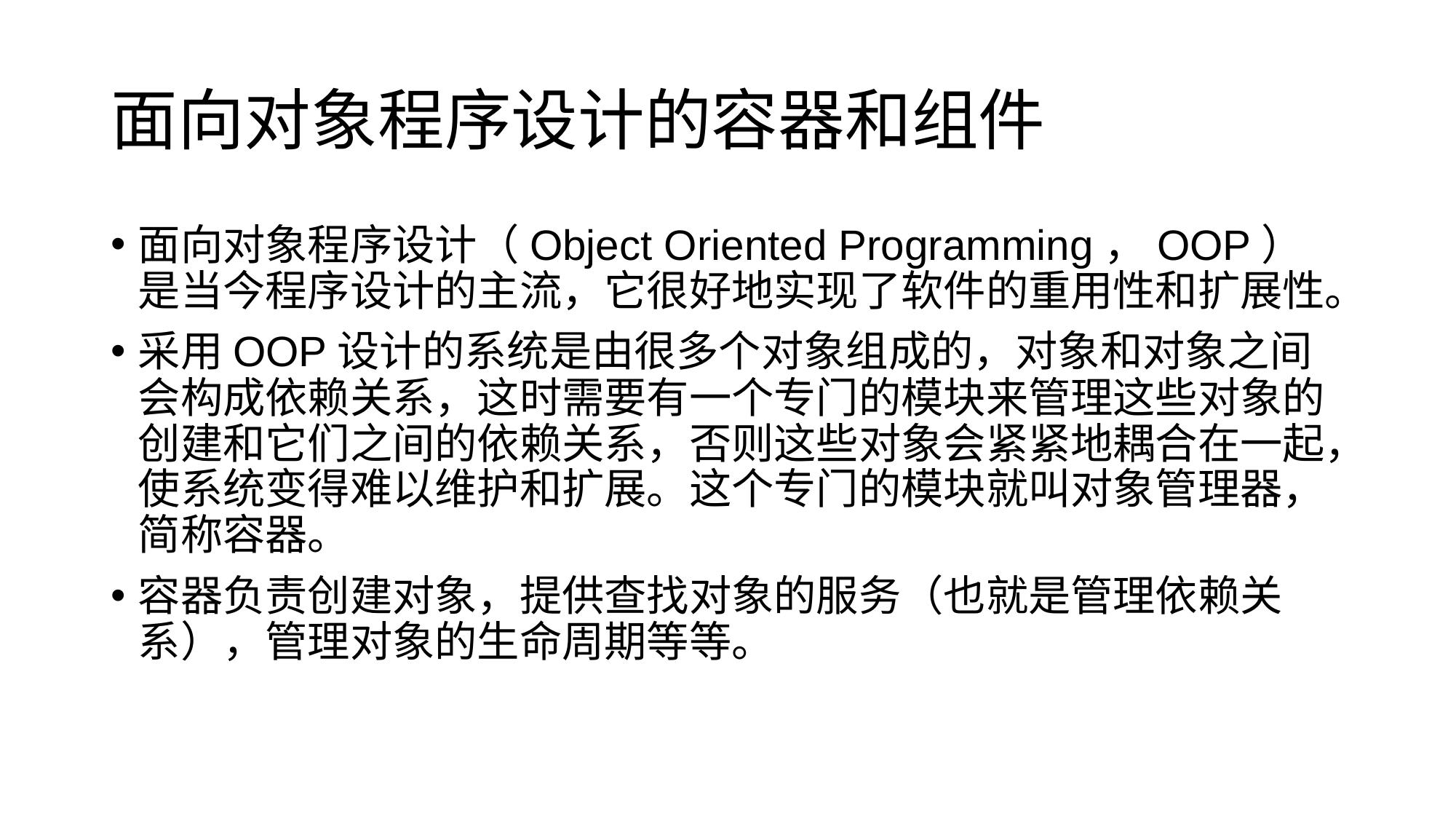

# 面向对象程序设计的容器和组件
面向对象程序设计（Object Oriented Programming，OOP）是当今程序设计的主流，它很好地实现了软件的重用性和扩展性。
采用OOP设计的系统是由很多个对象组成的，对象和对象之间会构成依赖关系，这时需要有一个专门的模块来管理这些对象的创建和它们之间的依赖关系，否则这些对象会紧紧地耦合在一起，使系统变得难以维护和扩展。这个专门的模块就叫对象管理器，简称容器。
容器负责创建对象，提供查找对象的服务（也就是管理依赖关系），管理对象的生命周期等等。